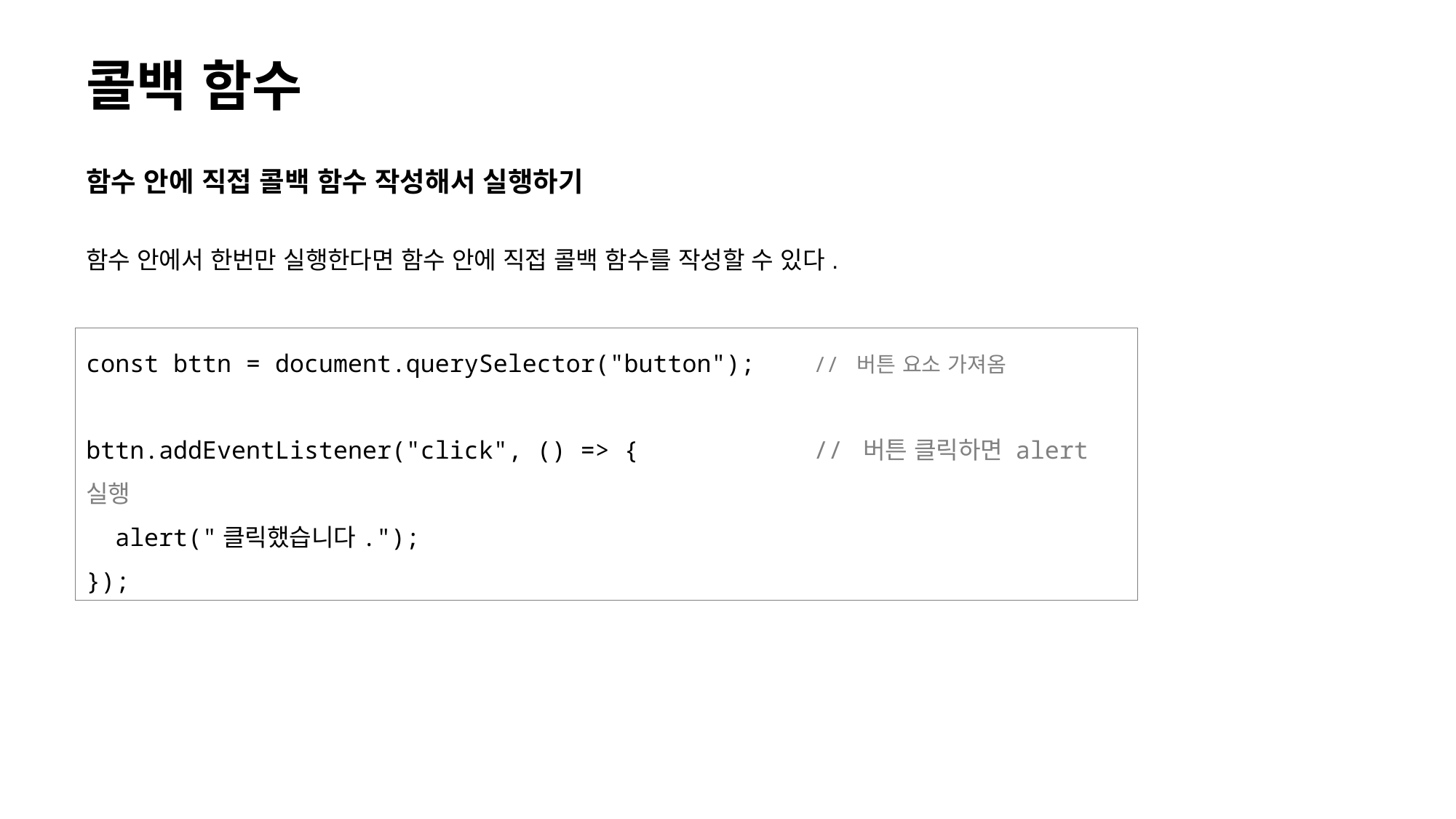

# 콜백 함수
함수 안에 직접 콜백 함수 작성해서 실행하기
함수 안에서 한번만 실행한다면 함수 안에 직접 콜백 함수를 작성할 수 있다.
const bttn = document.querySelector("button");    // 버튼 요소 가져옴

bttn.addEventListener("click", () => {            // 버튼 클릭하면 alert 실행
  alert("클릭했습니다.");
});